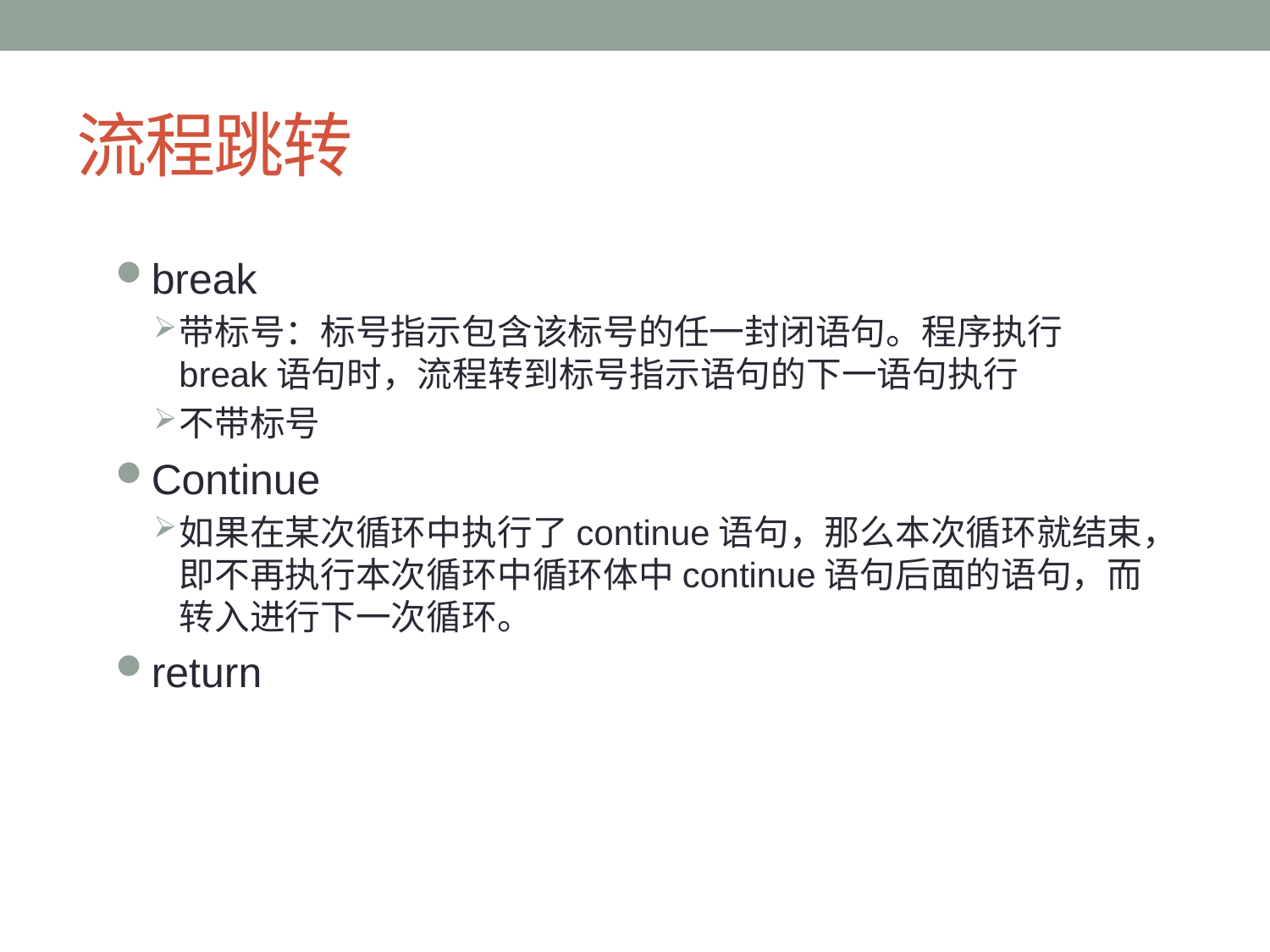

# 流程跳转
break
带标号：标号指示包含该标号的任一封闭语句。程序执行break语句时，流程转到标号指示语句的下一语句执行
不带标号
Continue
如果在某次循环中执行了continue语句，那么本次循环就结束，即不再执行本次循环中循环体中continue语句后面的语句，而转入进行下一次循环。
return